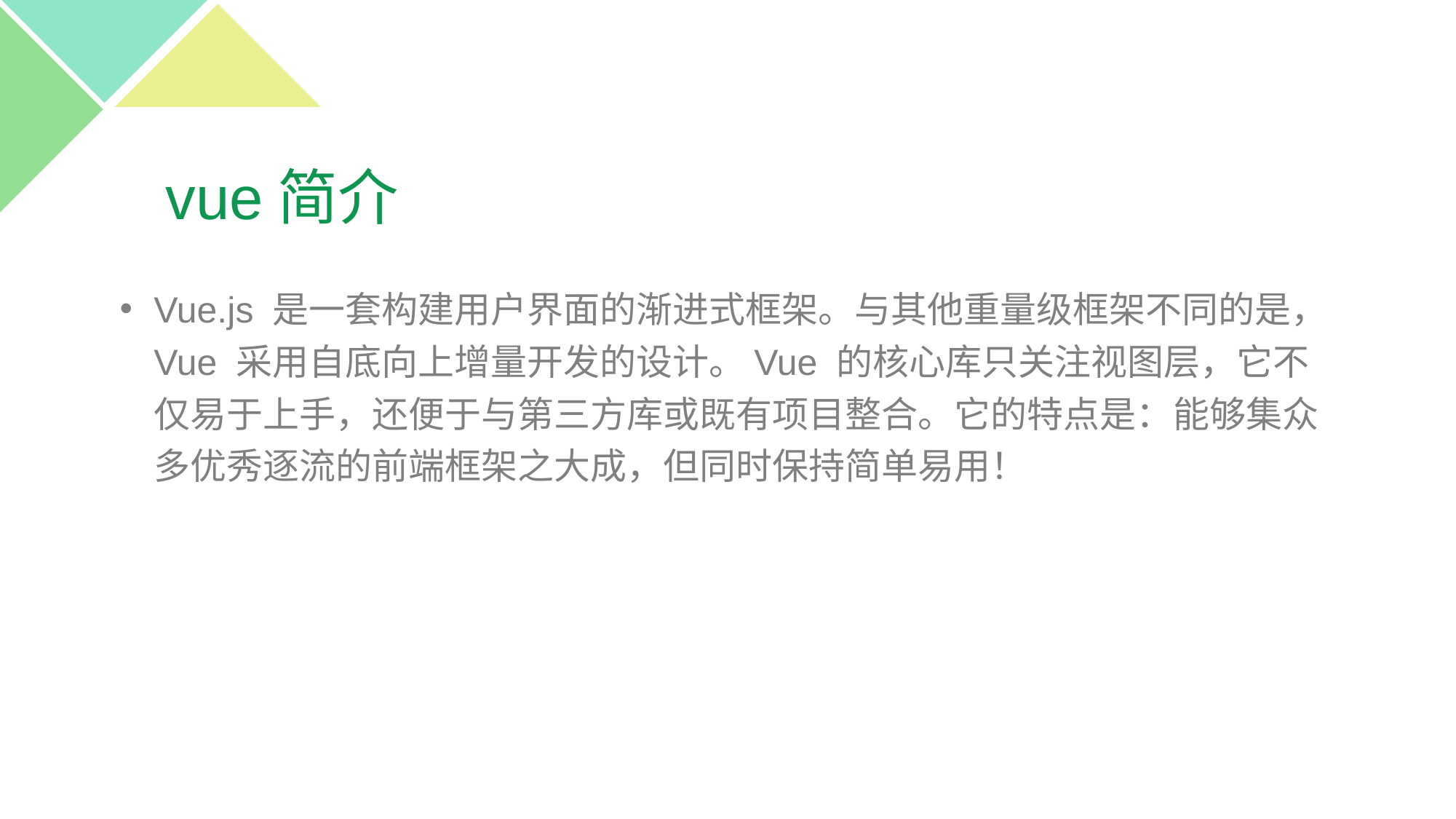

# vue简介
Vue.js 是一套构建用户界面的渐进式框架。与其他重量级框架不同的是，Vue 采用自底向上增量开发的设计。Vue 的核心库只关注视图层，它不仅易于上手，还便于与第三方库或既有项目整合。它的特点是：能够集众多优秀逐流的前端框架之大成，但同时保持简单易用！